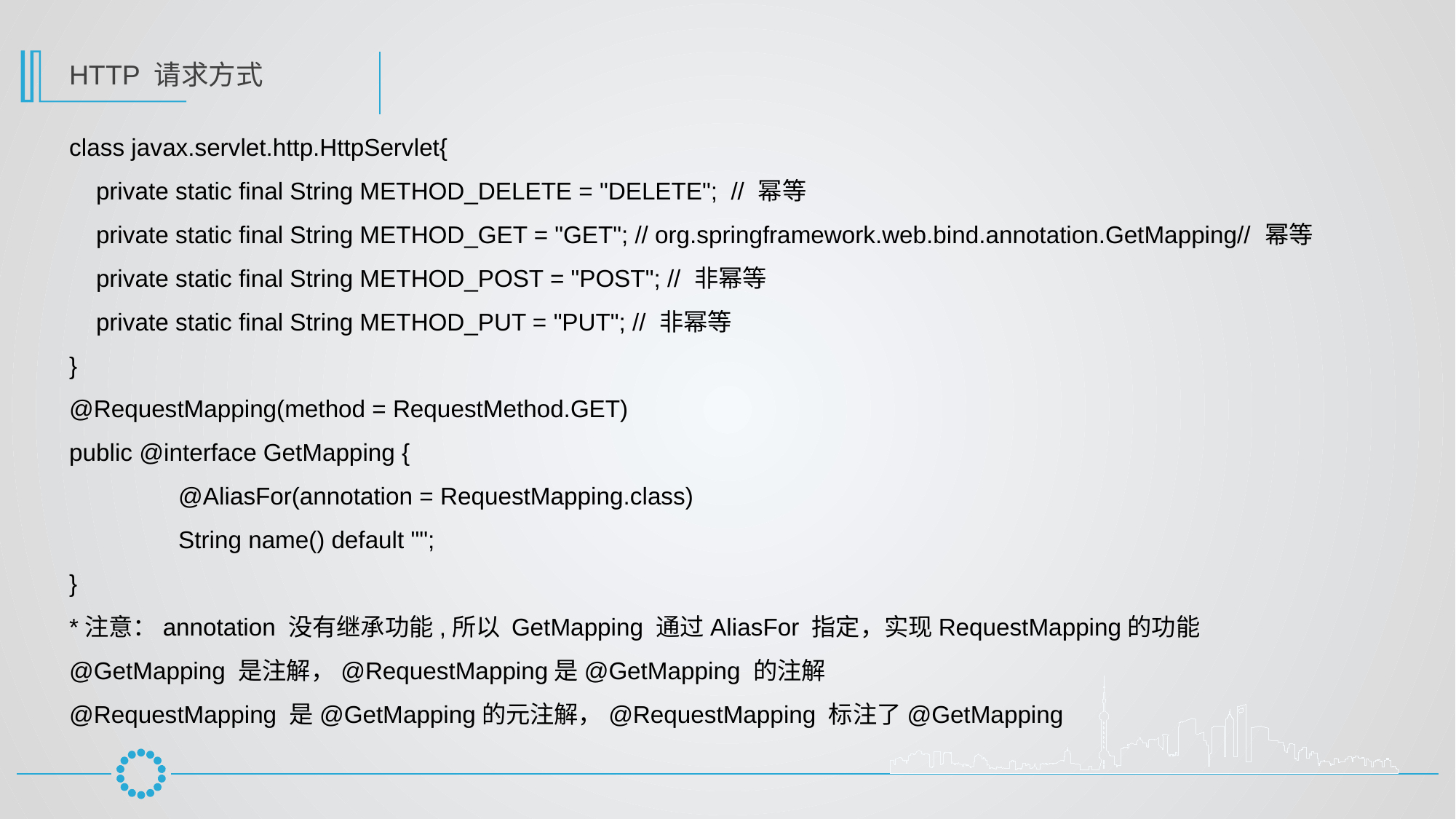

HTTP 请求方式
class javax.servlet.http.HttpServlet{
    private static final String METHOD_DELETE = "DELETE";  // 幂等
    private static final String METHOD_GET = "GET"; // org.springframework.web.bind.annotation.GetMapping// 幂等
    private static final String METHOD_POST = "POST"; // 非幂等
    private static final String METHOD_PUT = "PUT"; // 非幂等
}
@RequestMapping(method = RequestMethod.GET)
public @interface GetMapping {
	@AliasFor(annotation = RequestMapping.class)
	String name() default "";
}
*注意：annotation 没有继承功能,所以 GetMapping 通过AliasFor 指定，实现RequestMapping的功能
@GetMapping 是注解，@RequestMapping是@GetMapping 的注解
@RequestMapping 是@GetMapping的元注解，@RequestMapping 标注了@GetMapping

18